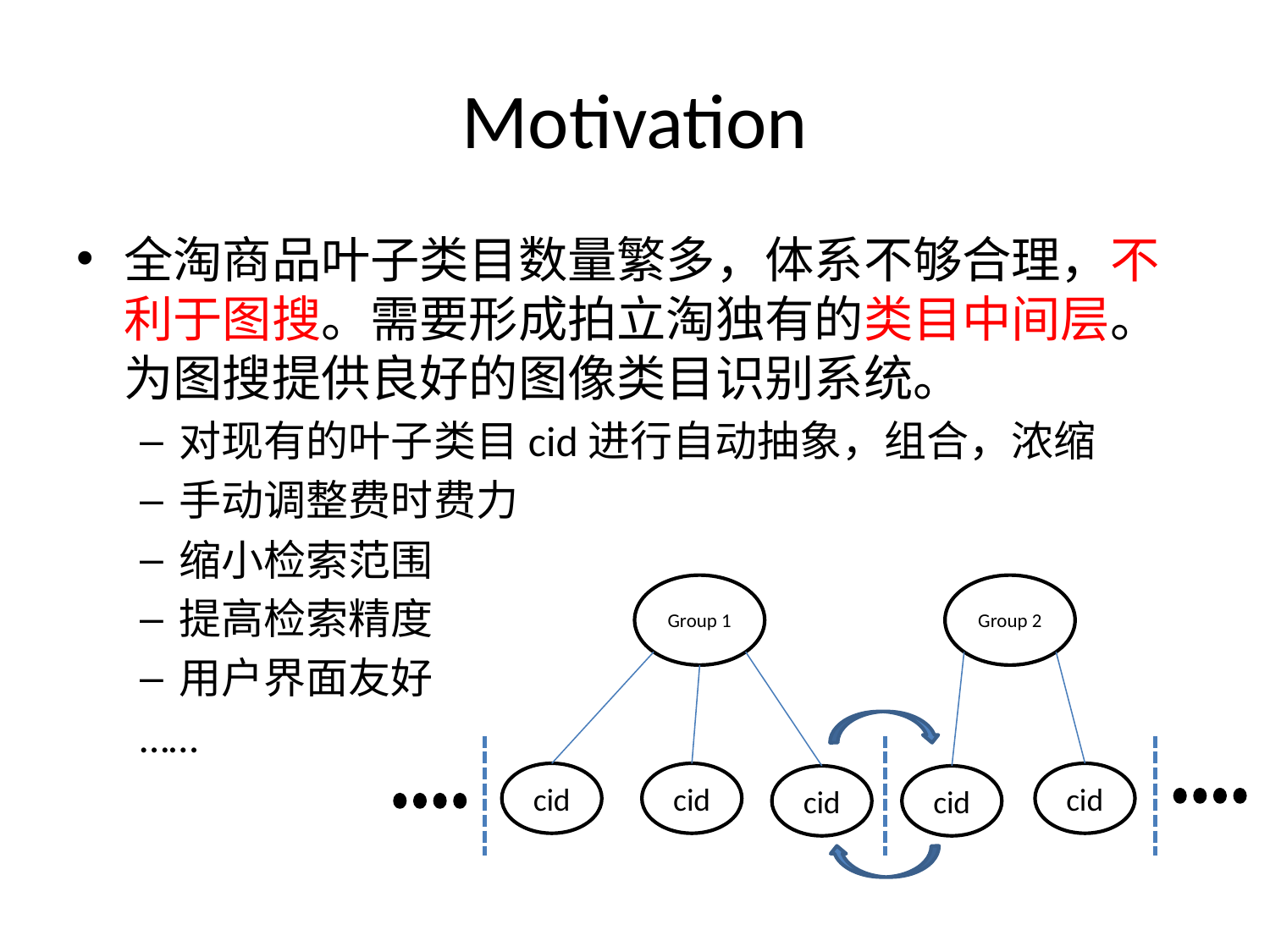

# Motivation
全淘商品叶子类目数量繁多，体系不够合理，不利于图搜。需要形成拍立淘独有的类目中间层。为图搜提供良好的图像类目识别系统。
对现有的叶子类目cid进行自动抽象，组合，浓缩
手动调整费时费力
缩小检索范围
提高检索精度
用户界面友好
……
Group 1
Group 2

cid
cid
cid
cid
cid